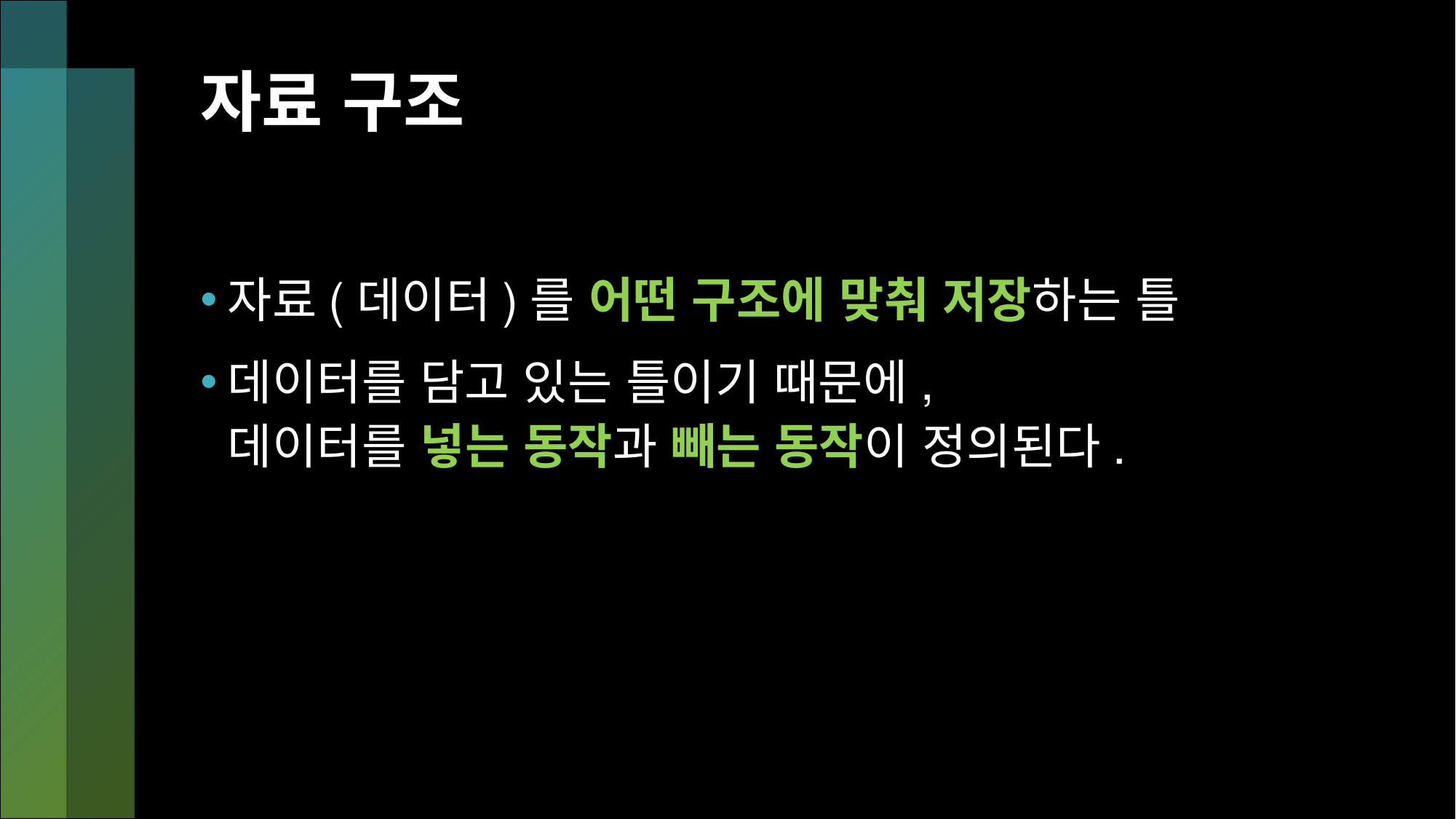

# 자료 구조
자료(데이터)를 어떤 구조에 맞춰 저장하는 틀
데이터를 담고 있는 틀이기 때문에,
데이터를 넣는 동작과 빼는 동작이 정의된다.